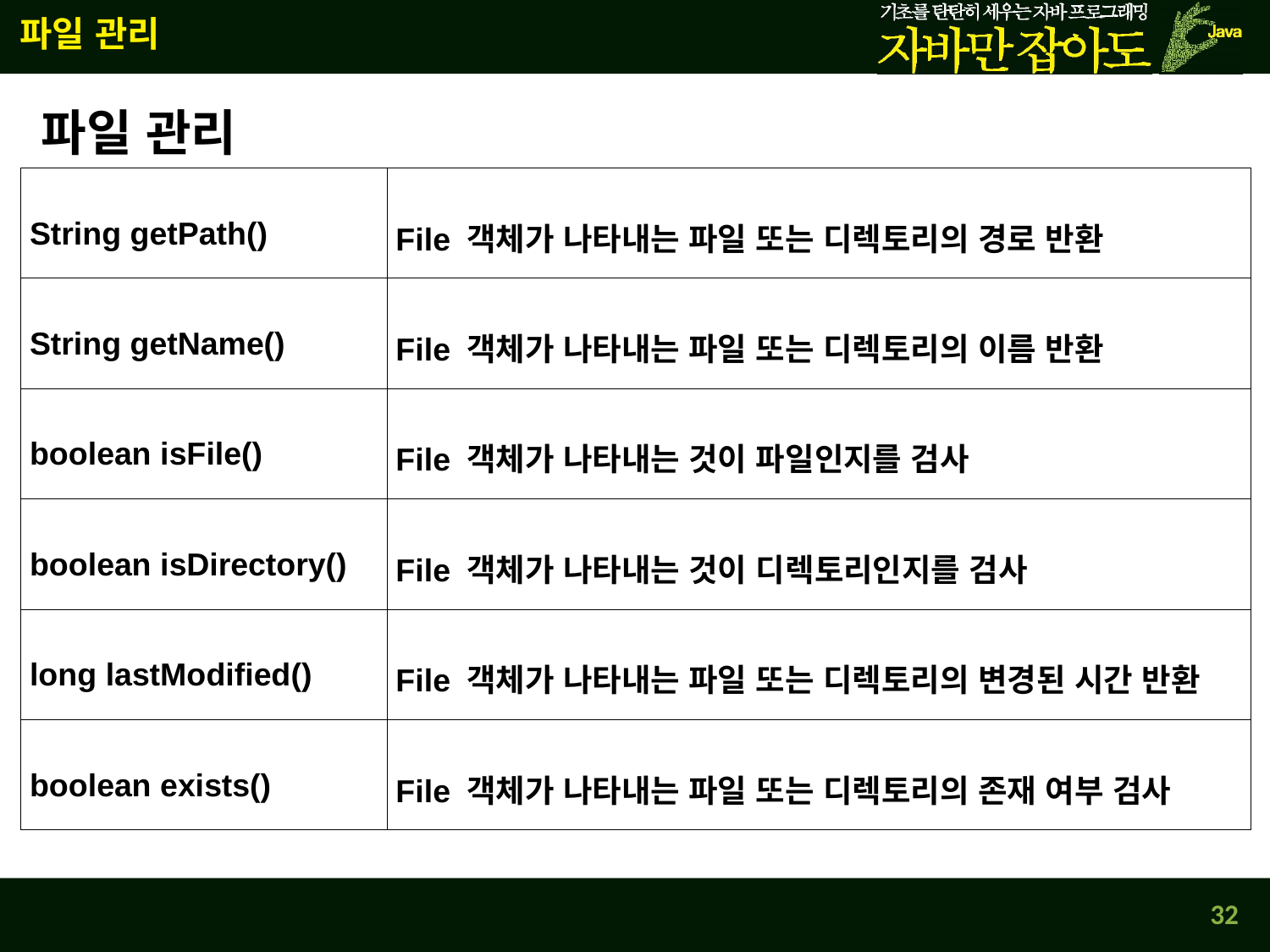

파일 관리
파일 관리
| String getPath() | File 객체가 나타내는 파일 또는 디렉토리의 경로 반환 |
| --- | --- |
| String getName() | File 객체가 나타내는 파일 또는 디렉토리의 이름 반환 |
| boolean isFile() | File 객체가 나타내는 것이 파일인지를 검사 |
| boolean isDirectory() | File 객체가 나타내는 것이 디렉토리인지를 검사 |
| long lastModified() | File 객체가 나타내는 파일 또는 디렉토리의 변경된 시간 반환 |
| boolean exists() | File 객체가 나타내는 파일 또는 디렉토리의 존재 여부 검사 |

32